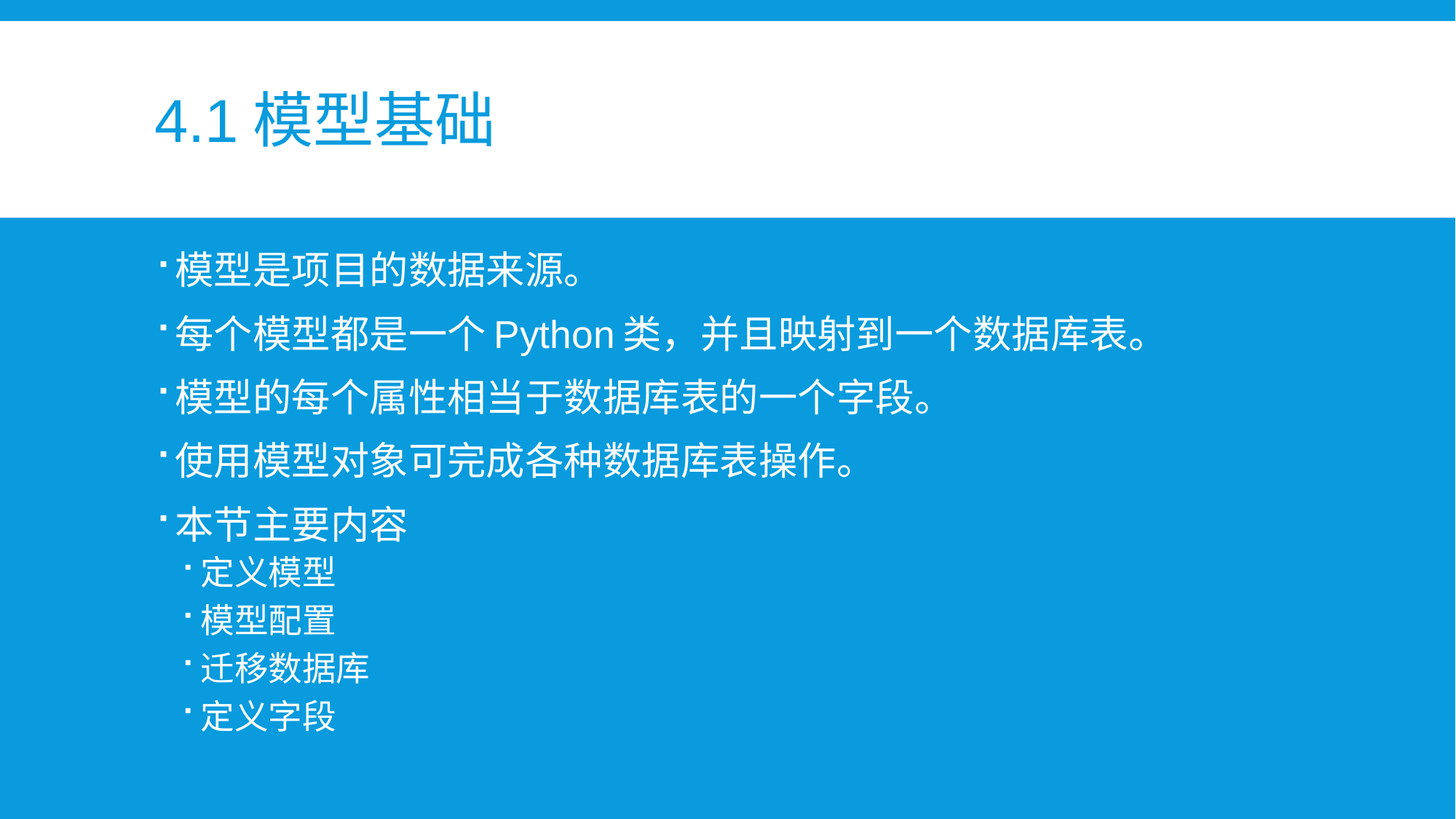

# 4.1模型基础
模型是项目的数据来源。
每个模型都是一个Python类，并且映射到一个数据库表。
模型的每个属性相当于数据库表的一个字段。
使用模型对象可完成各种数据库表操作。
本节主要内容
定义模型
模型配置
迁移数据库
定义字段